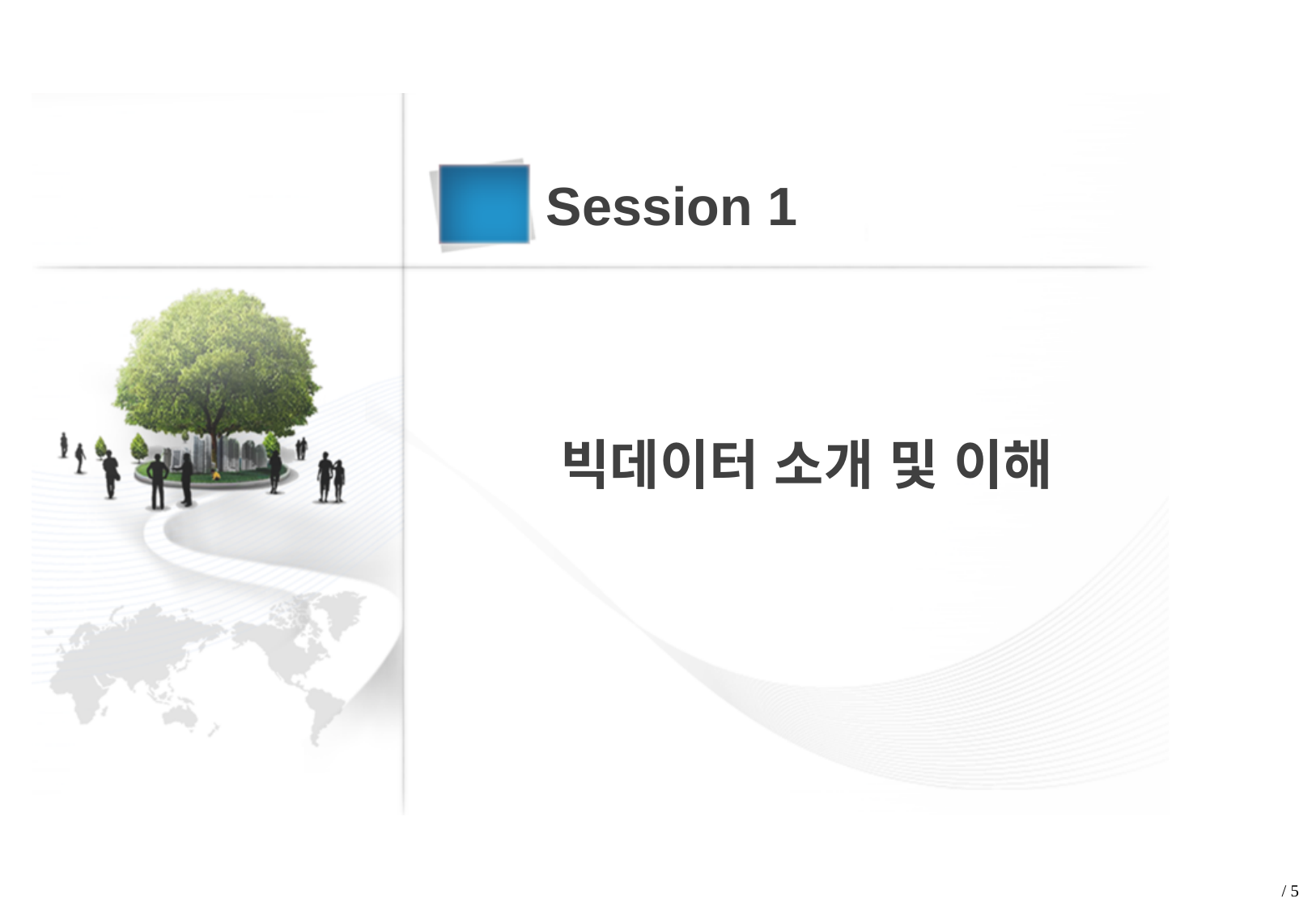

Session 1
빅데이터 소개 및 이해
/ 5